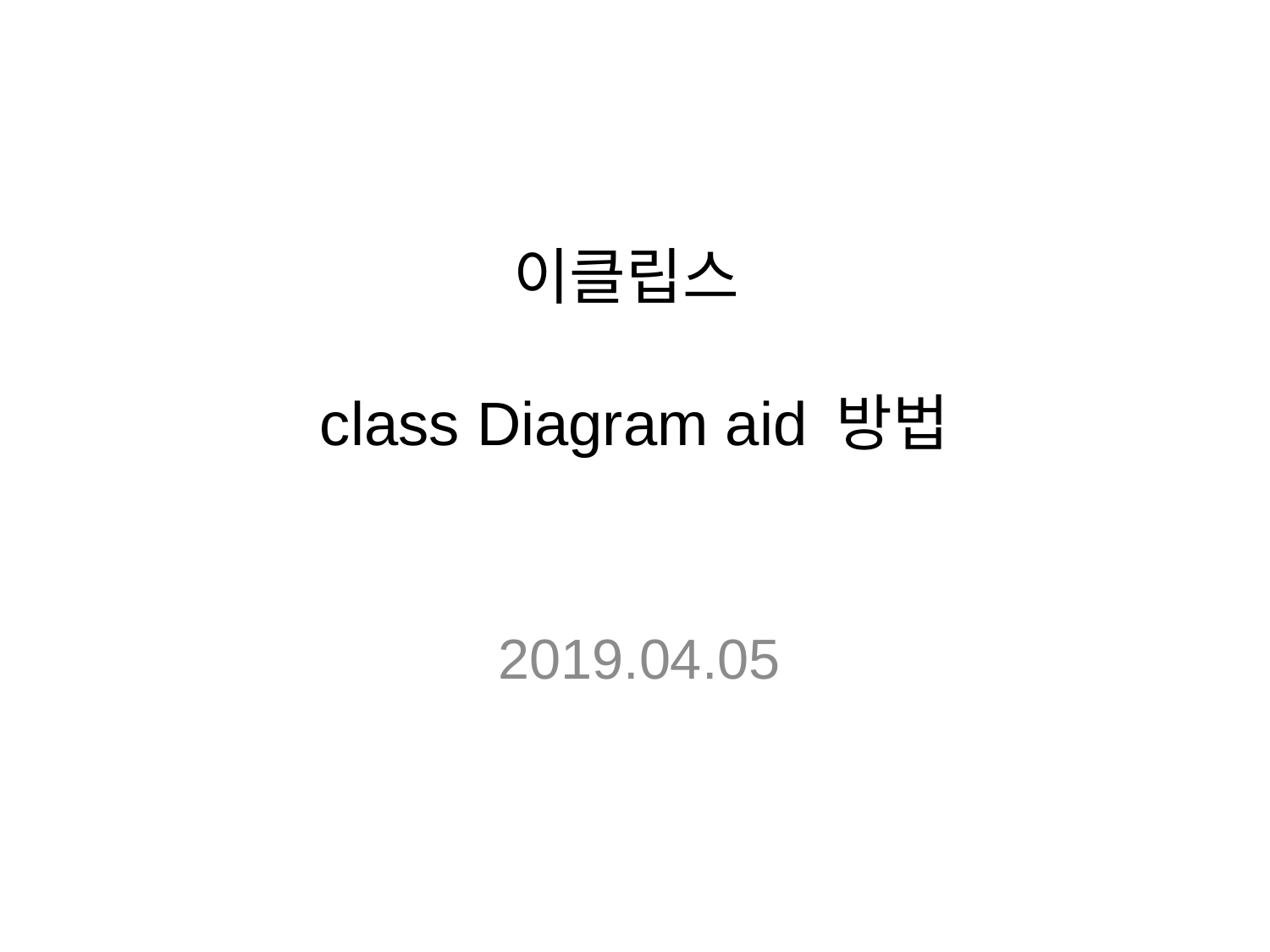

# 이클립스 class Diagram aid 방법
2019.04.05